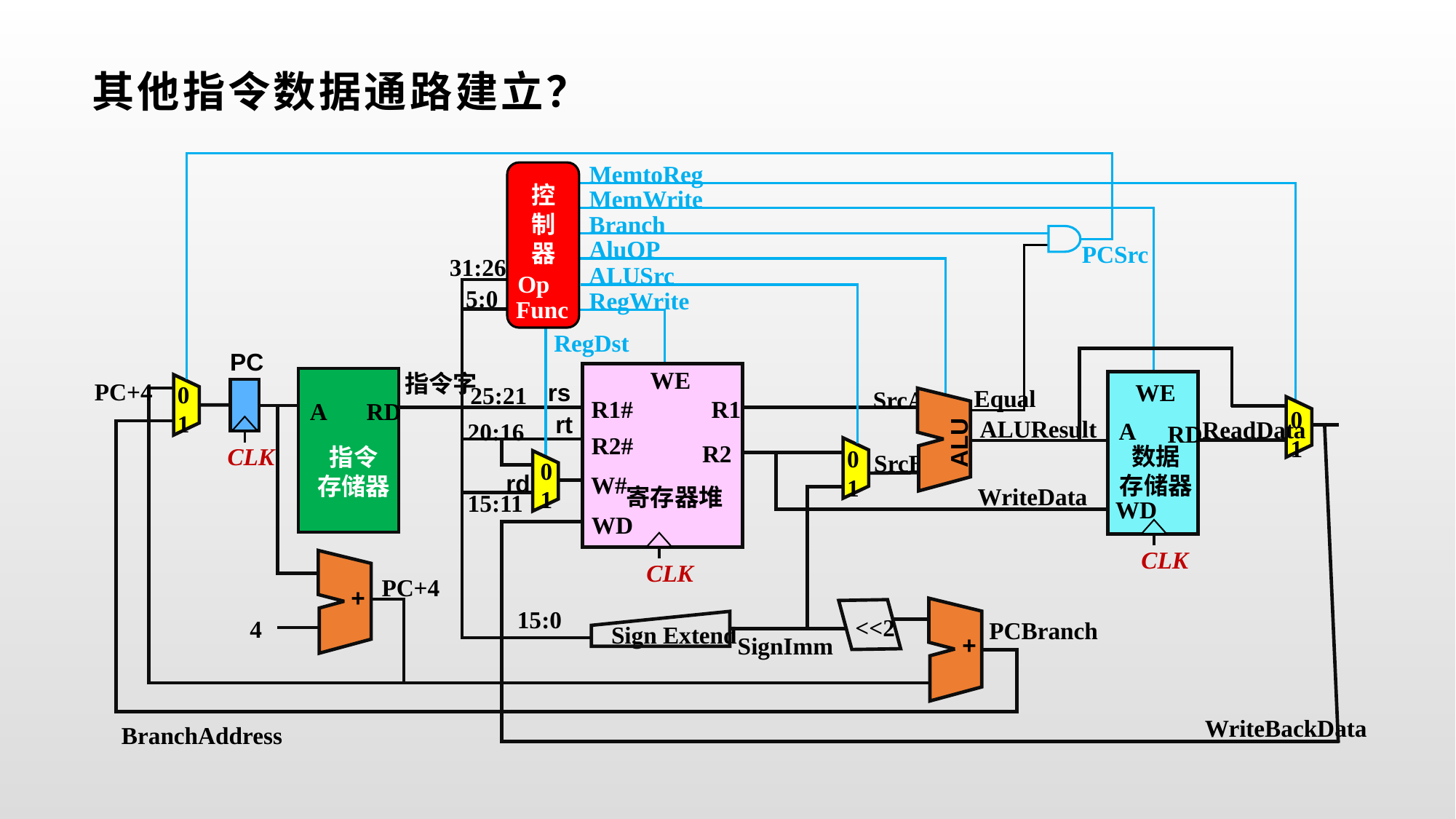

# 其他指令数据通路建立？
MemtoReg

控
制
器
Op
Func
MemWrite
Branch

AluOP
PCSrc
31:26
ALUSrc
5:0
RegWrite
RegDst
PC
WE
指令字

A
RD
指令
存储器
PC+4

WE
A
RD
数据
存储器
WD
rs
0
1
25:21
Equal

SrcA

R1
R1#

0
1
rt

ALUResult
ReadData
20:16

ALU
R2#
R2
CLK
0
1
SrcB
0
1

rd
W#

WriteData
寄存器堆
15:11
WD

CLK

CLK

PC+4
+

<<2

15:0
4
PCBranch

Sign Extend
+
SignImm
+
WriteBackData
BranchAddress